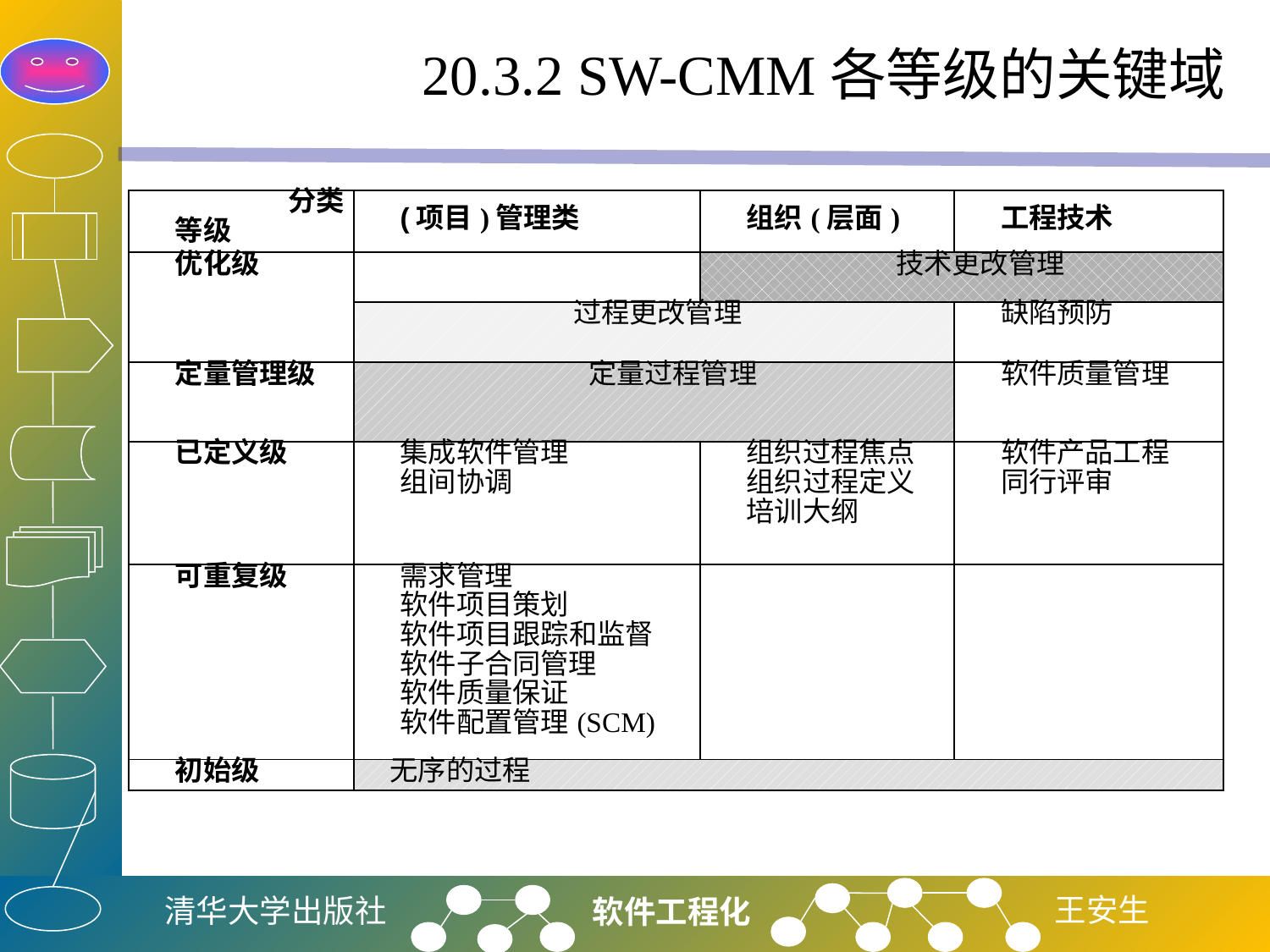

# 20.3.2 SW-CMM各等级的关键域
| 分类 等级 | (项目)管理类 | 组织(层面) | 工程技术 |
| --- | --- | --- | --- |
| 优化级 |  | 技术更改管理 |  |
|  | 过程更改管理 |  | 缺陷预防 |
| 定量管理级 | 定量过程管理 |  | 软件质量管理 |
| 已定义级 | 集成软件管理 组间协调 | 组织过程焦点 组织过程定义 培训大纲 | 软件产品工程 同行评审 |
| 可重复级 | 需求管理 软件项目策划 软件项目跟踪和监督 软件子合同管理 软件质量保证 软件配置管理(SCM) |  |  |
| 初始级 | 无序的过程 |  |  |